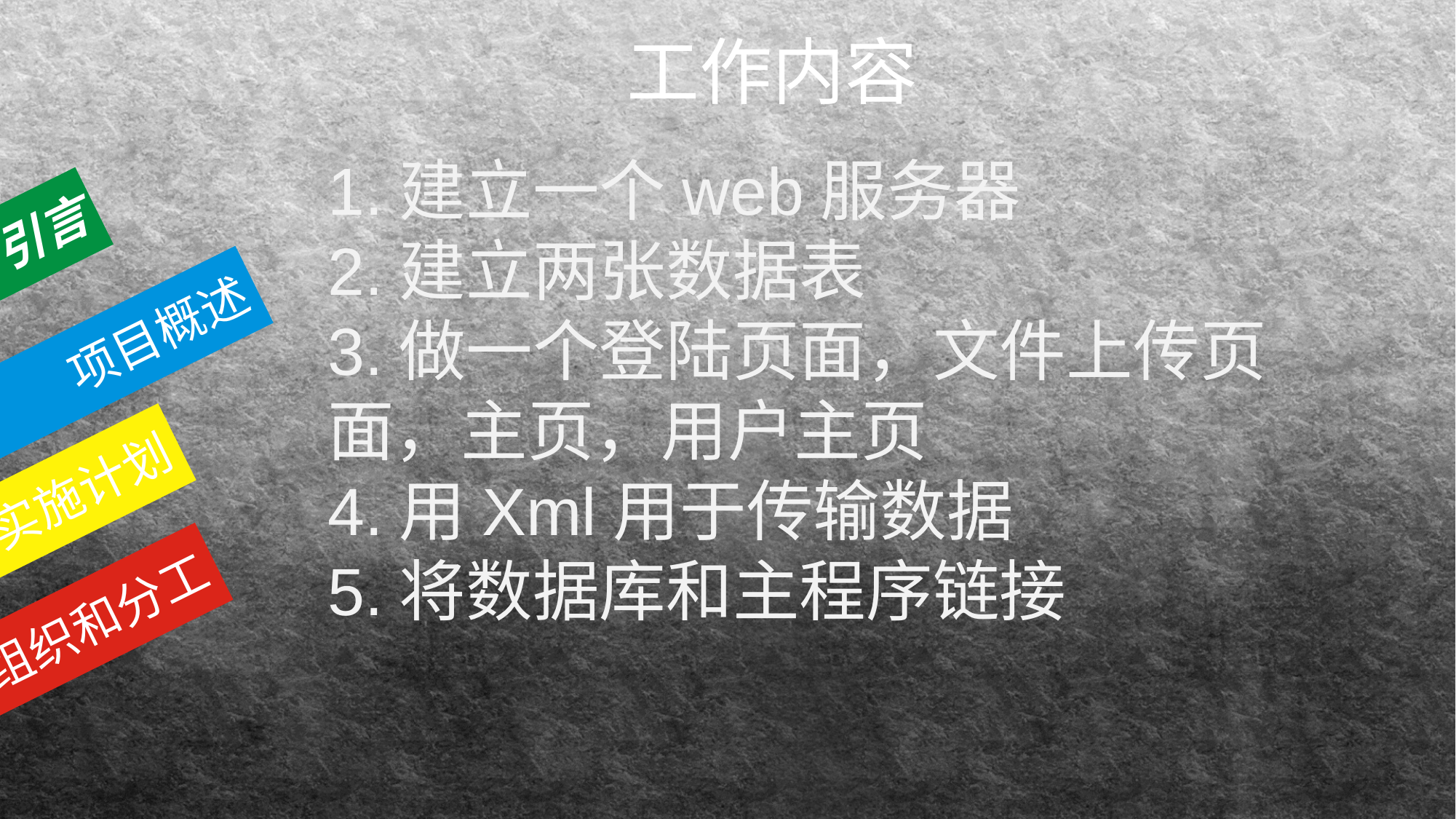

工作内容
1.建立一个web服务器
2.建立两张数据表
3.做一个登陆页面，文件上传页面，主页，用户主页
4.用Xml用于传输数据
5.将数据库和主程序链接

引言
项目概述
实施计划
人员组织和分工